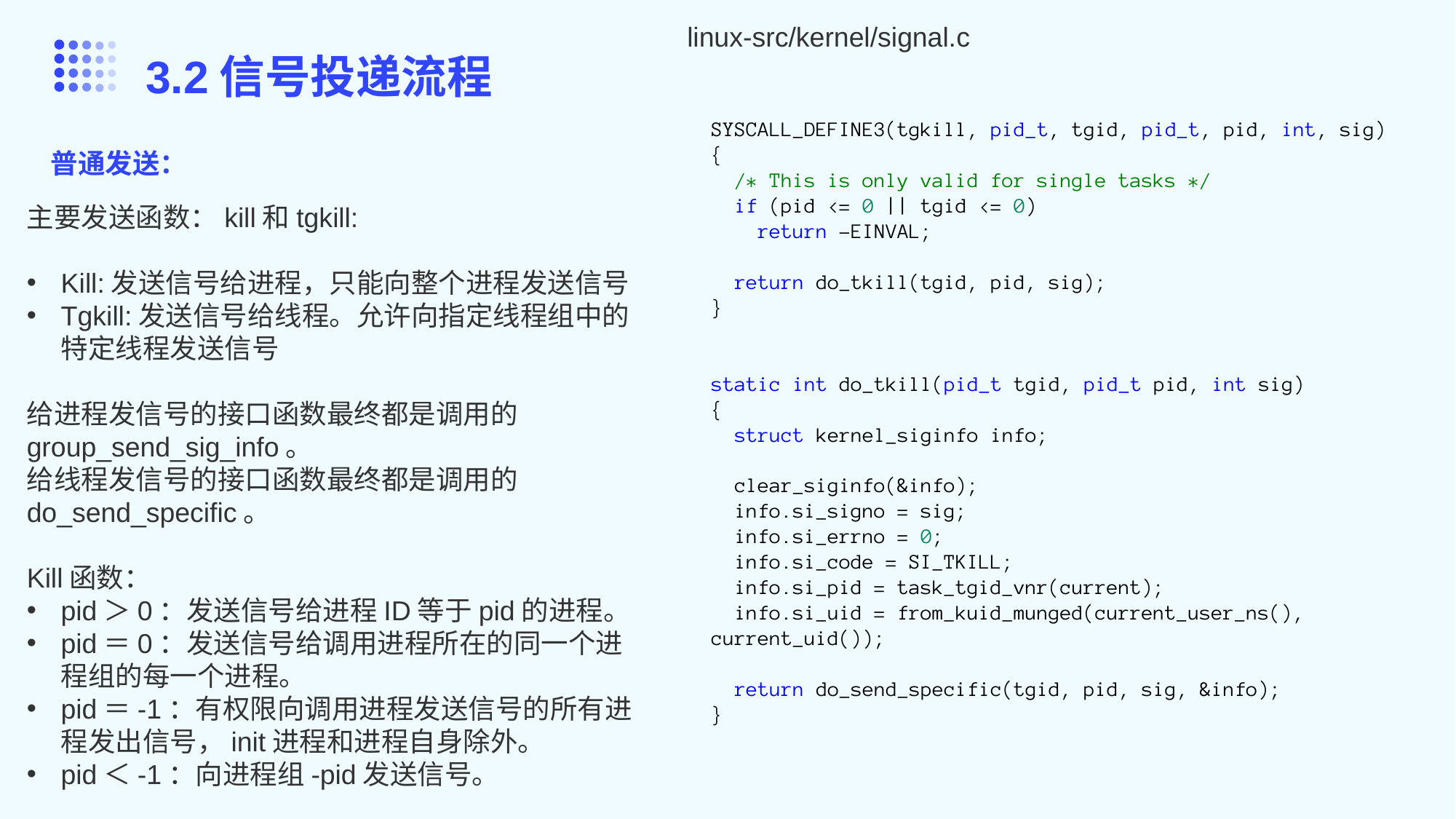

3.2信号投递流程

linux-src/kernel/signal.c
SYSCALL_DEFINE3(tgkill, pid_t, tgid, pid_t, pid, int, sig)
{
  /* This is only valid for single tasks */
  if (pid <= 0 || tgid <= 0)
    return -EINVAL;
  return do_tkill(tgid, pid, sig);
}
static int do_tkill(pid_t tgid, pid_t pid, int sig)
{
  struct kernel_siginfo info;
  clear_siginfo(&info);
  info.si_signo = sig;
  info.si_errno = 0;
  info.si_code = SI_TKILL;
  info.si_pid = task_tgid_vnr(current);
  info.si_uid = from_kuid_munged(current_user_ns(), current_uid());
  return do_send_specific(tgid, pid, sig, &info);
}
普通发送：

主要发送函数：kill和tgkill:

Kill:发送信号给进程，只能向整个进程发送信号
Tgkill:发送信号给线程。允许向指定线程组中的特定线程发送信号

给进程发信号的接口函数最终都是调用的group_send_sig_info。
给线程发信号的接口函数最终都是调用的do_send_specific。

Kill函数：
pid＞0：发送信号给进程ID等于pid的进程。
pid＝0：发送信号给调用进程所在的同一个进程组的每一个进程。
pid＝-1：有权限向调用进程发送信号的所有进程发出信号，init进程和进程自身除外。
pid＜-1：向进程组-pid发送信号。